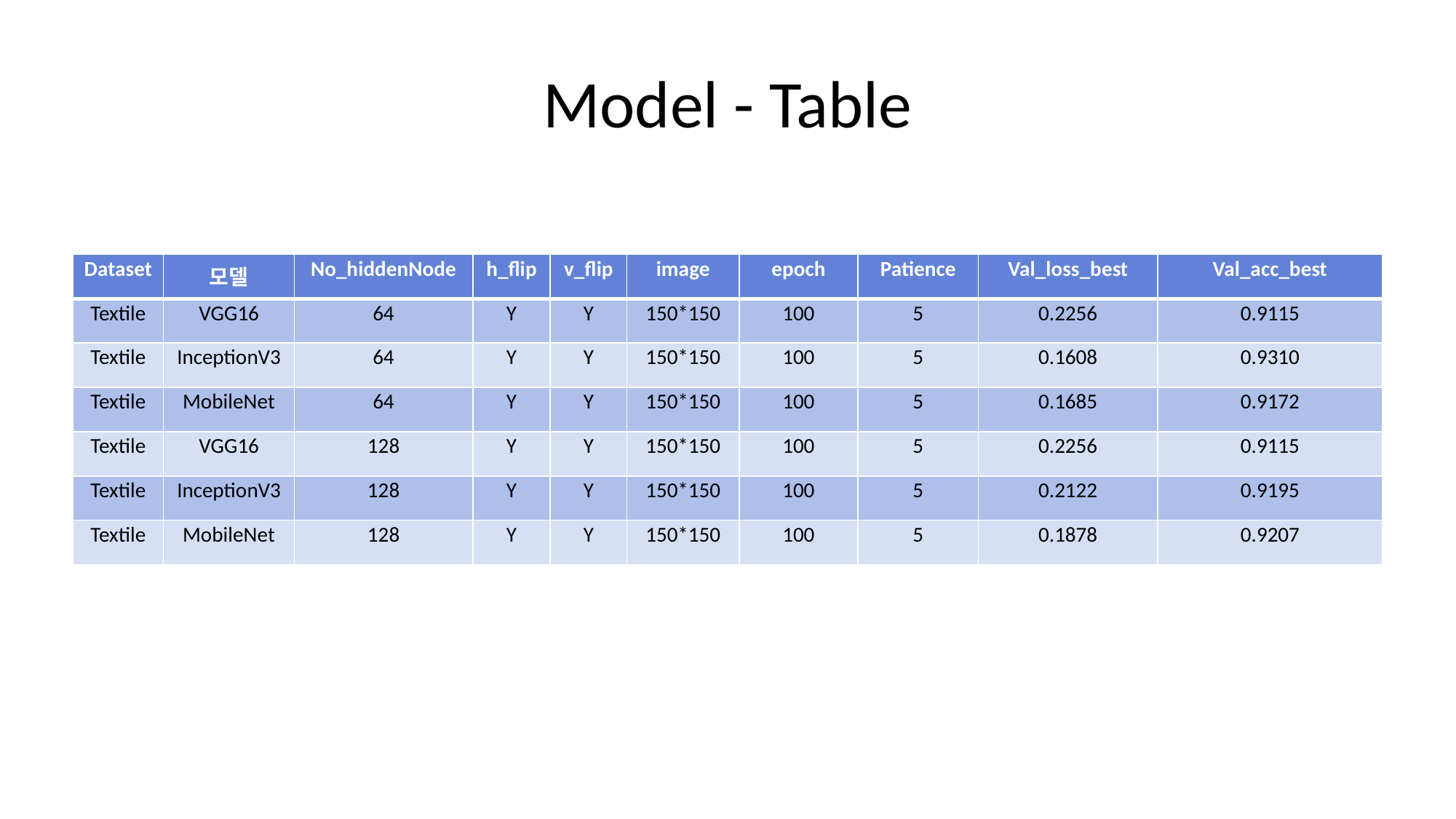

# Model - Table
| Dataset | 모델 | No\_hiddenNode | h\_flip | v\_flip | image | epoch | Patience | Val\_loss\_best | Val\_acc\_best |
| --- | --- | --- | --- | --- | --- | --- | --- | --- | --- |
| Textile | VGG16 | 64 | Y | Y | 150\*150 | 100 | 5 | 0.2256 | 0.9115 |
| Textile | InceptionV3 | 64 | Y | Y | 150\*150 | 100 | 5 | 0.1608 | 0.9310 |
| Textile | MobileNet | 64 | Y | Y | 150\*150 | 100 | 5 | 0.1685 | 0.9172 |
| Textile | VGG16 | 128 | Y | Y | 150\*150 | 100 | 5 | 0.2256 | 0.9115 |
| Textile | InceptionV3 | 128 | Y | Y | 150\*150 | 100 | 5 | 0.2122 | 0.9195 |
| Textile | MobileNet | 128 | Y | Y | 150\*150 | 100 | 5 | 0.1878 | 0.9207 |